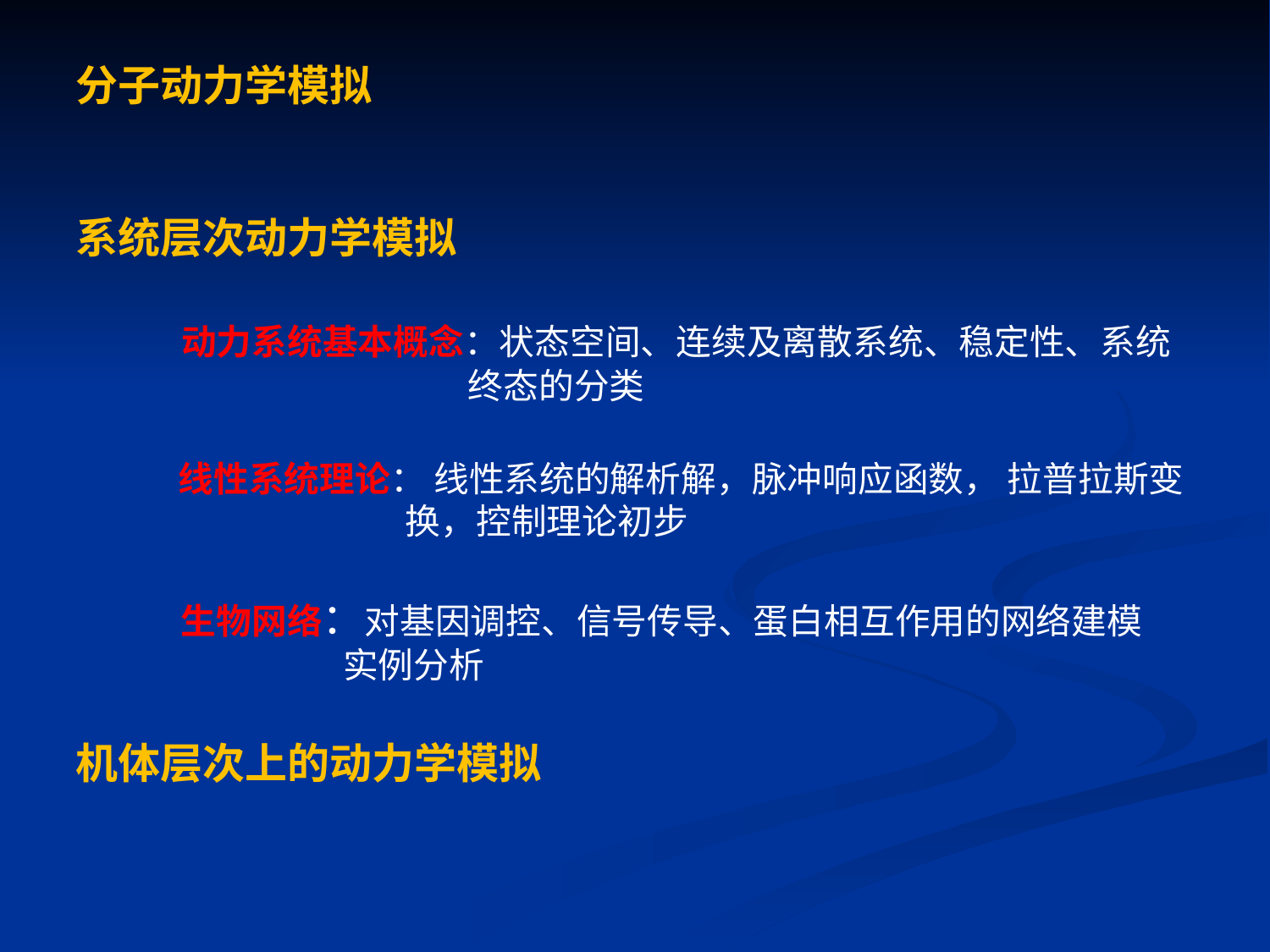

分子动力学模拟

系统层次动力学模拟

          动力系统基本概念：状态空间、连续及离散系统、稳定性、系统
                                                 终态的分类

            线性系统理论： 线性系统的解析解，脉冲响应函数， 拉普拉斯变
                                         换，控制理论初步

            生物网络：对基因调控、信号传导、蛋白相互作用的网络建模
                                 实例分析

机体层次上的动力学模拟